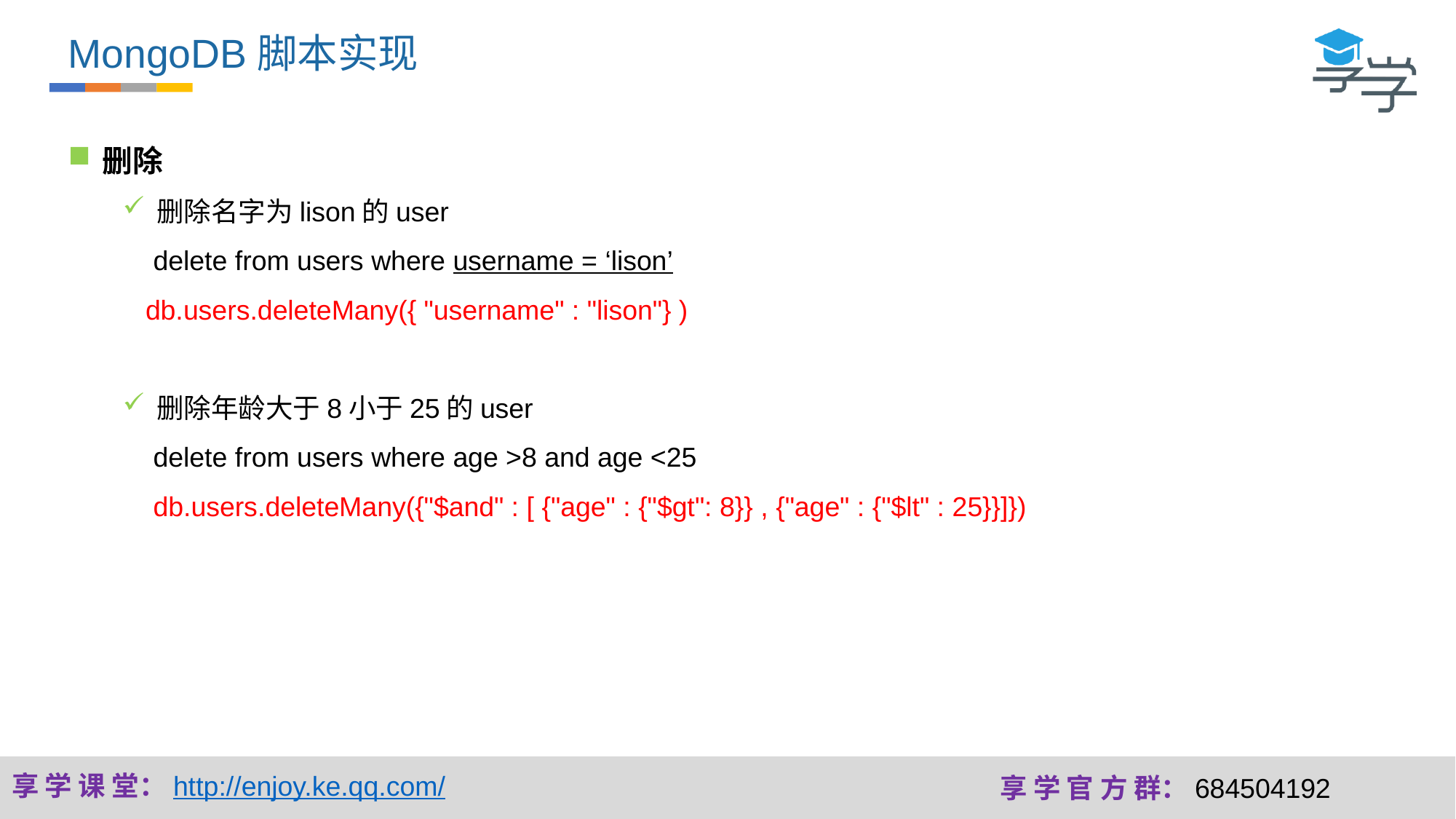

MongoDB脚本实现

删除
删除名字为lison的user
    delete from users where username = ‘lison’
   db.users.deleteMany({ "username" : "lison"} )

删除年龄大于8小于25的user
    delete from users where age >8 and age <25
    db.users.deleteMany({"$and" : [ {"age" : {"$gt": 8}} , {"age" : {"$lt" : 25}}]})